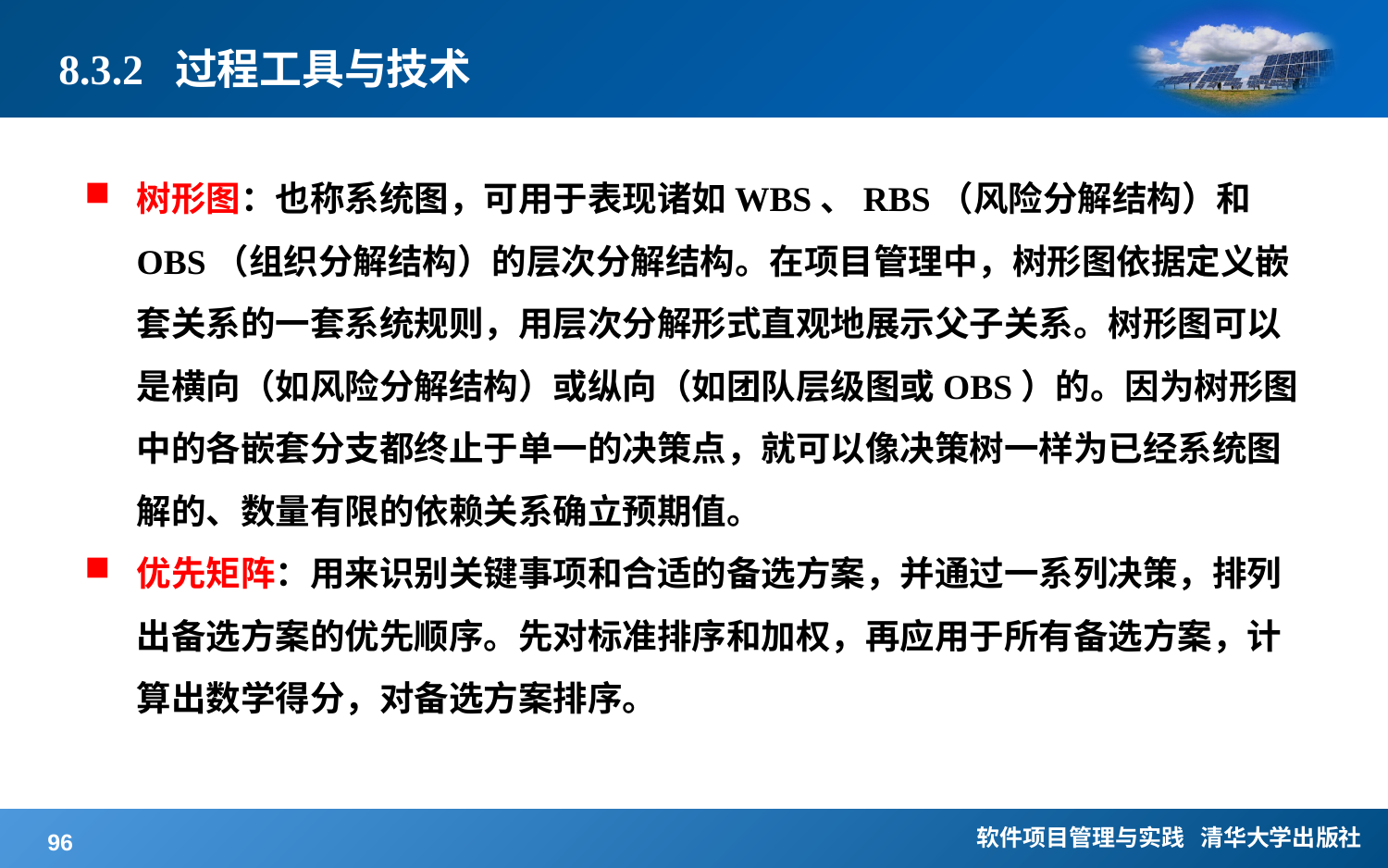

# 8.3.2  过程工具与技术
树形图：也称系统图，可用于表现诸如WBS、RBS（风险分解结构）和OBS（组织分解结构）的层次分解结构。在项目管理中，树形图依据定义嵌套关系的一套系统规则，用层次分解形式直观地展示父子关系。树形图可以是横向（如风险分解结构）或纵向（如团队层级图或OBS）的。因为树形图中的各嵌套分支都终止于单一的决策点，就可以像决策树一样为已经系统图解的、数量有限的依赖关系确立预期值。
优先矩阵：用来识别关键事项和合适的备选方案，并通过一系列决策，排列出备选方案的优先顺序。先对标准排序和加权，再应用于所有备选方案，计算出数学得分，对备选方案排序。